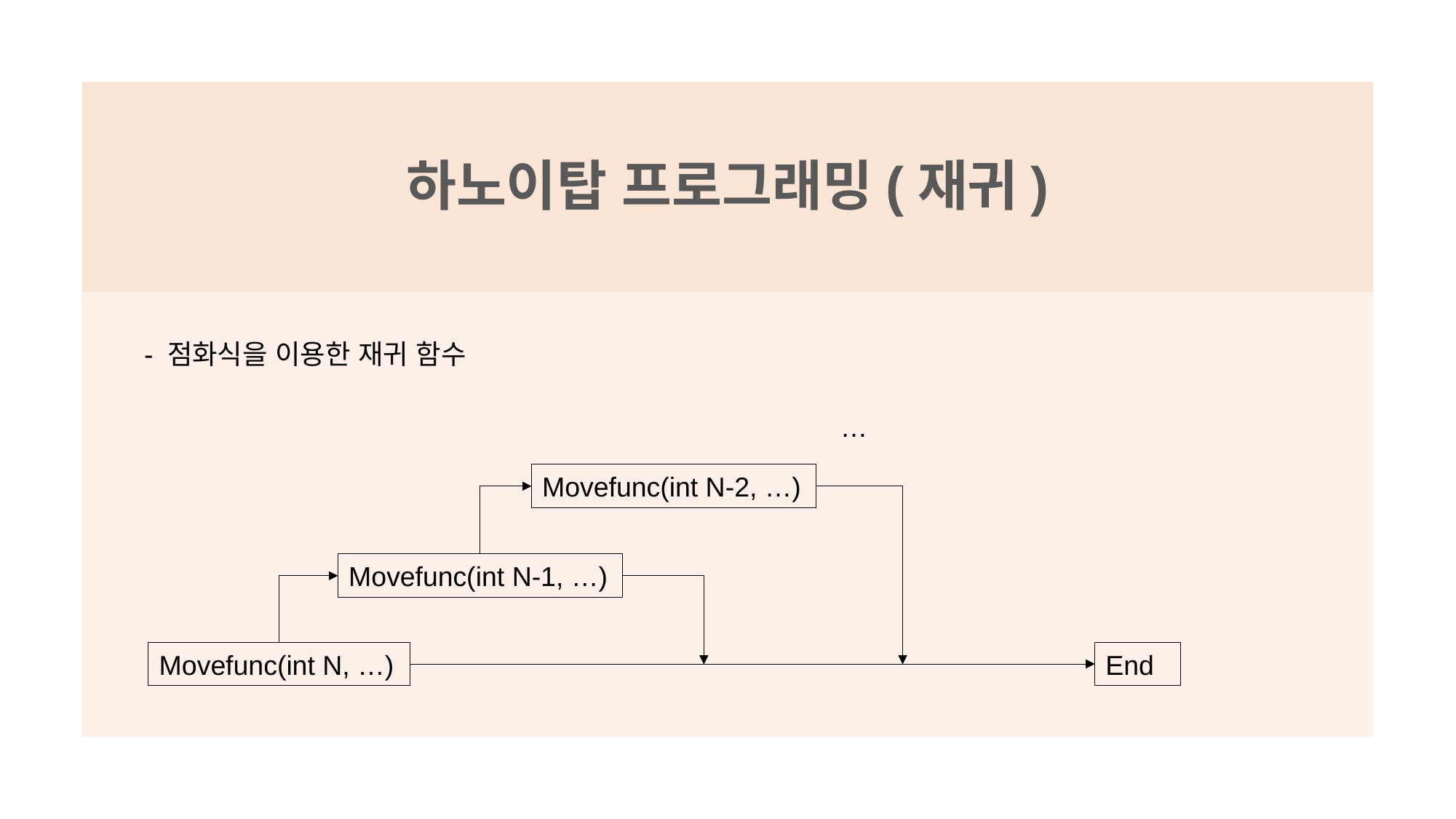

# 하노이탑 프로그래밍(재귀)

- 점화식을 이용한 재귀 함수
…
Movefunc(int N-2, …)
Movefunc(int N-1, …)
Movefunc(int N, …)
End